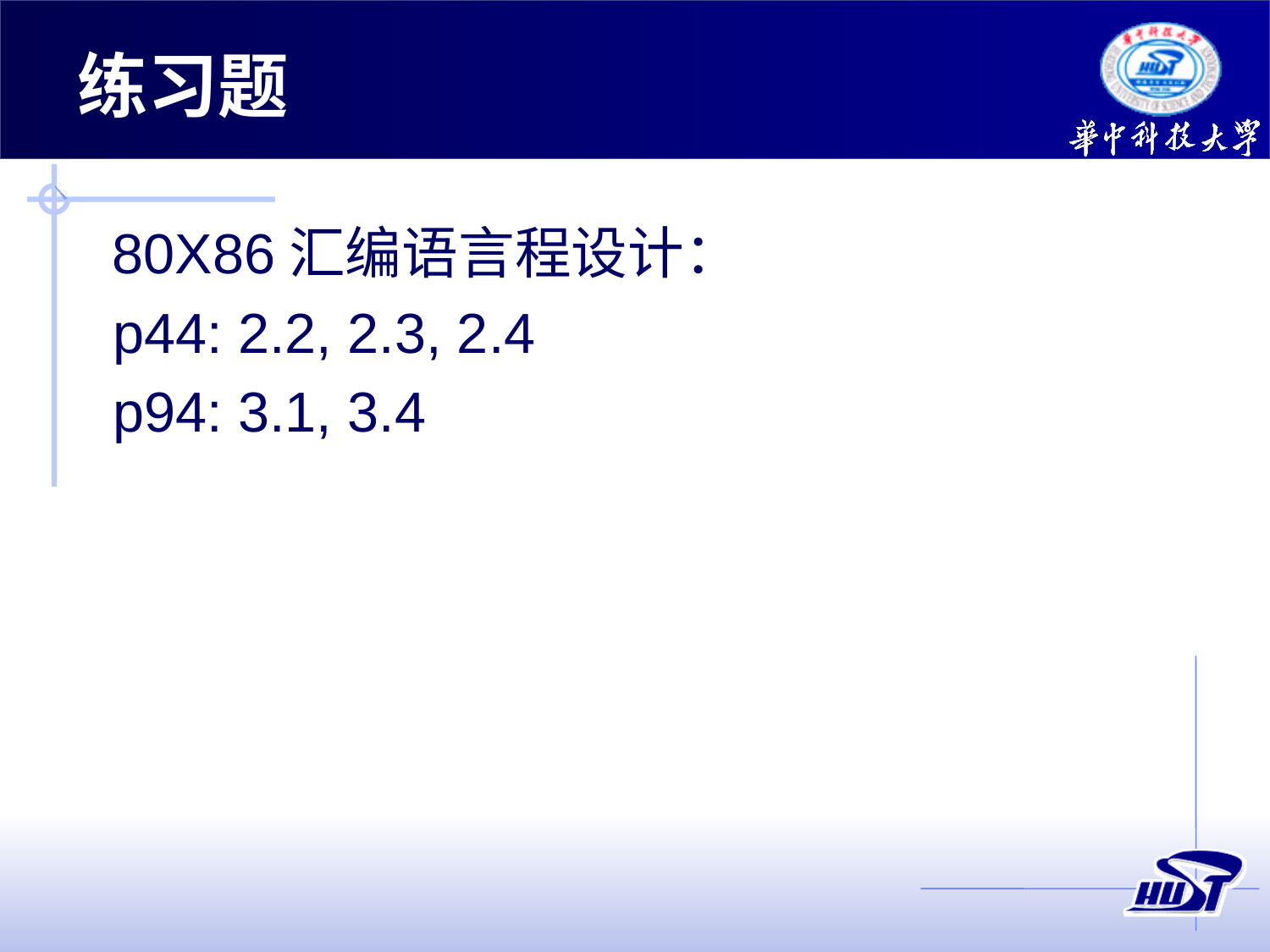

80X86汇编语言程设计：
	p44: 2.2, 2.3, 2.4
	p94: 3.1, 3.4
练习题